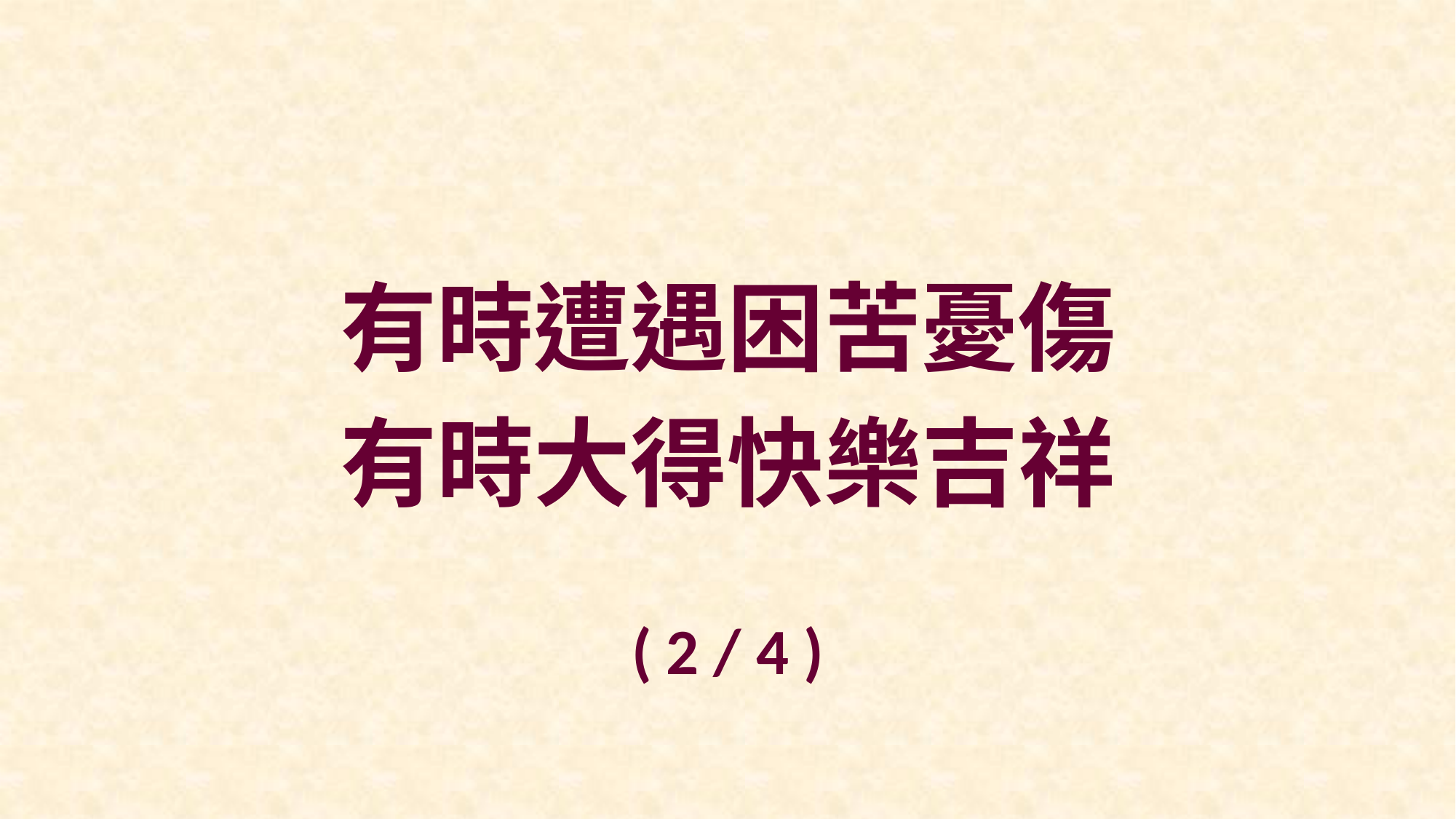

有時遭遇困苦憂傷
有時大得快樂吉祥
( 2 / 4 )